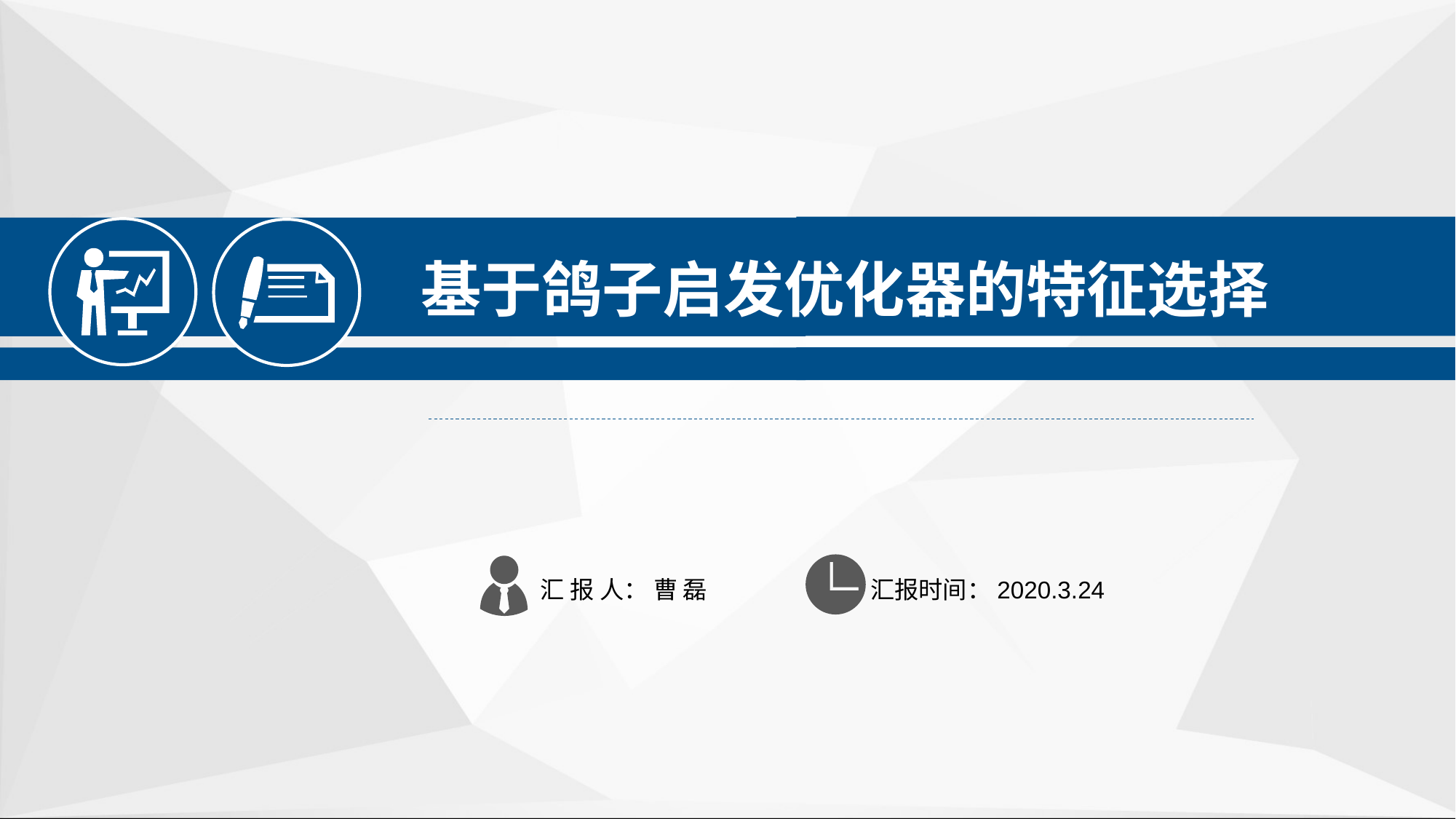

基于鸽子启发优化器的特征选择

  汇 报 人： 曹 磊

汇报时间：2020.3.24